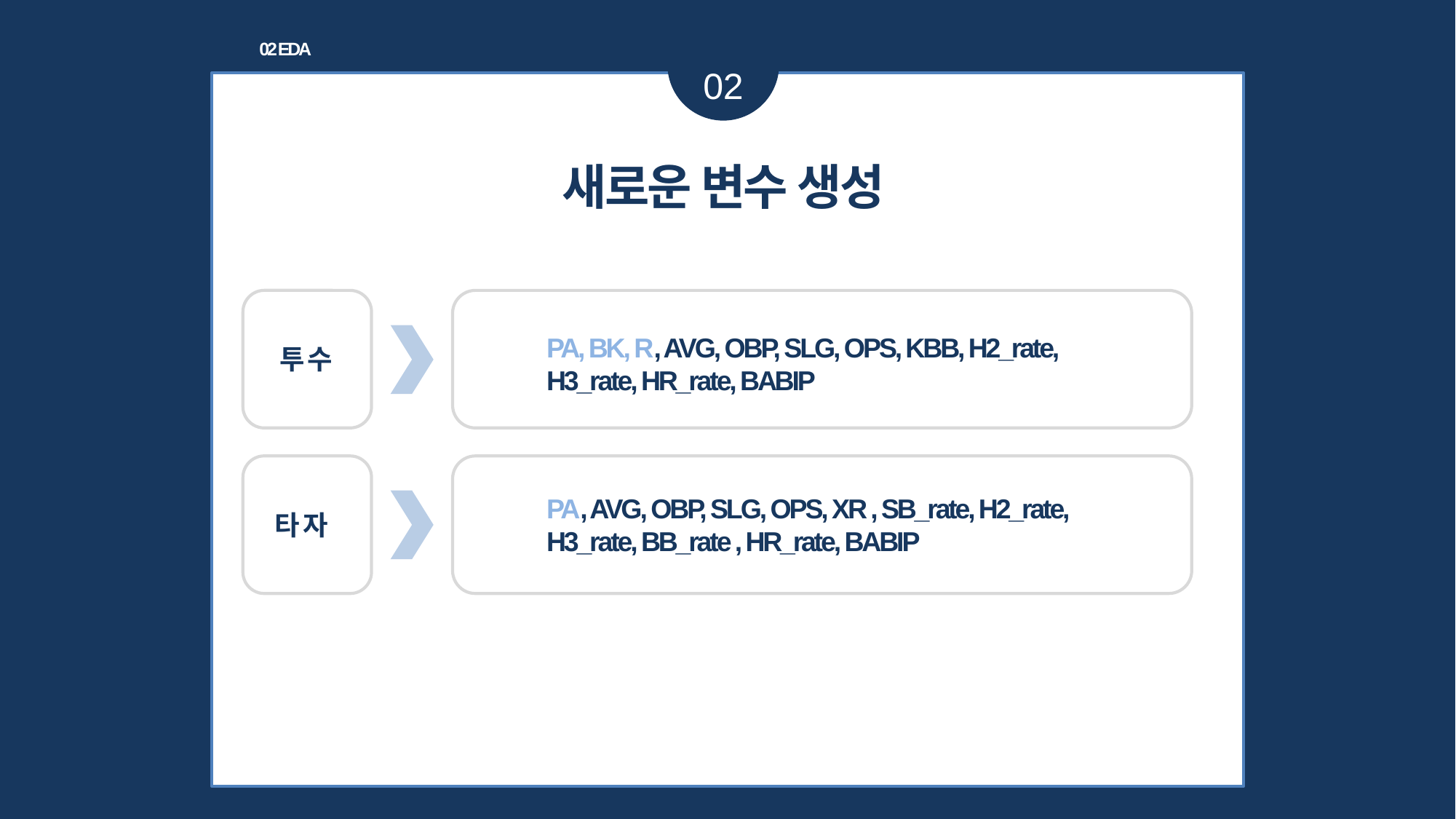

02 EDA
02
9
새로운 변수 생성

투 수

PA, BK, R, AVG, OBP, SLG, OPS, KBB, H2_rate, H3_rate, HR_rate, BABIP

PA, AVG, OBP, SLG, OPS, XR , SB_rate, H2_rate, H3_rate, BB_rate , HR_rate, BABIP

타 자